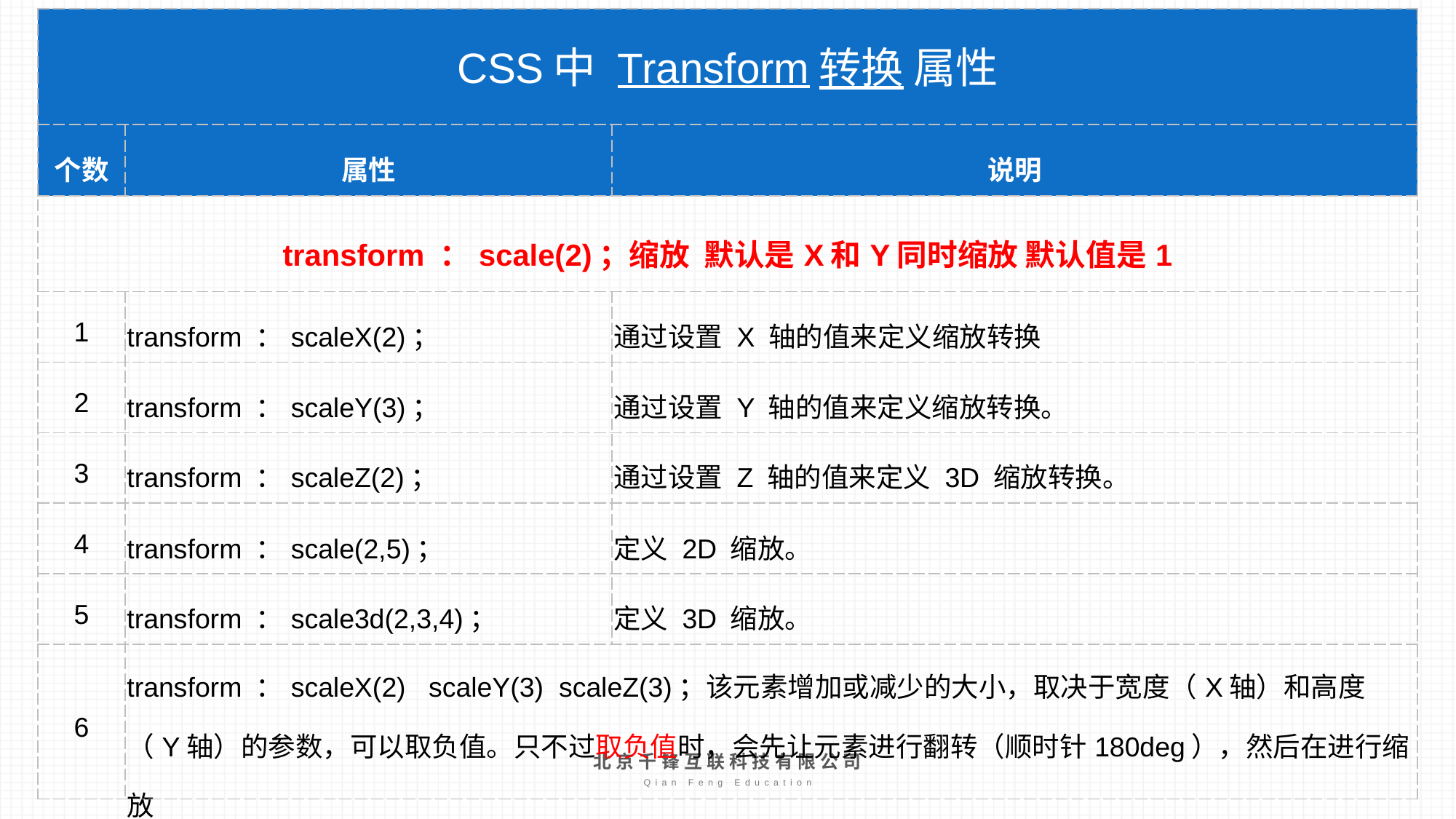

| CSS中 Transform转换 属性 |  |  |
| --- | --- | --- |
| 个数 | 属性 | 说明 |
| transform ：scale(2)；缩放 默认是X和Y同时缩放 默认值是1 |  |  |
| 1 | transform ：scaleX(2)； | 通过设置 X 轴的值来定义缩放转换 |
| 2 | transform ：scaleY(3)； | 通过设置 Y 轴的值来定义缩放转换。 |
| 3 | transform ：scaleZ(2)； | 通过设置 Z 轴的值来定义 3D 缩放转换。 |
| 4 | transform ：scale(2,5)； | 定义 2D 缩放。 |
| 5 | transform ：scale3d(2,3,4)； | 定义 3D 缩放。 |
| 6 | transform ：scaleX(2) scaleY(3) scaleZ(3)；该元素增加或减少的大小，取决于宽度（X轴）和高度（Y轴）的参数，可以取负值。只不过取负值时，会先让元素进行翻转（顺时针180deg），然后在进行缩放 |  |
北京千锋互联科技有限公司
Qian Feng Education